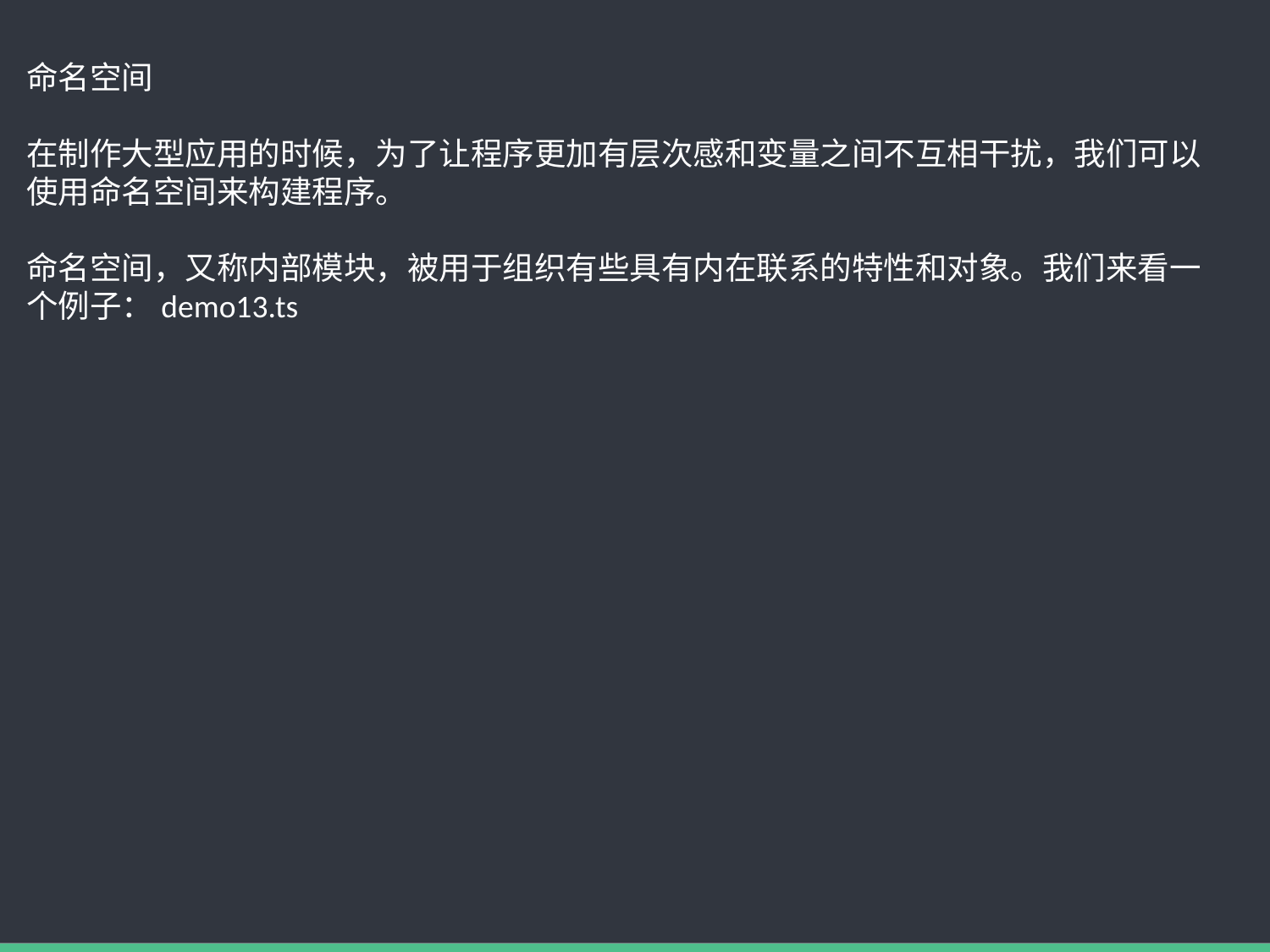

命名空间

在制作大型应用的时候，为了让程序更加有层次感和变量之间不互相干扰，我们可以使用命名空间来构建程序。

命名空间，又称内部模块，被用于组织有些具有内在联系的特性和对象。我们来看一个例子：demo13.ts